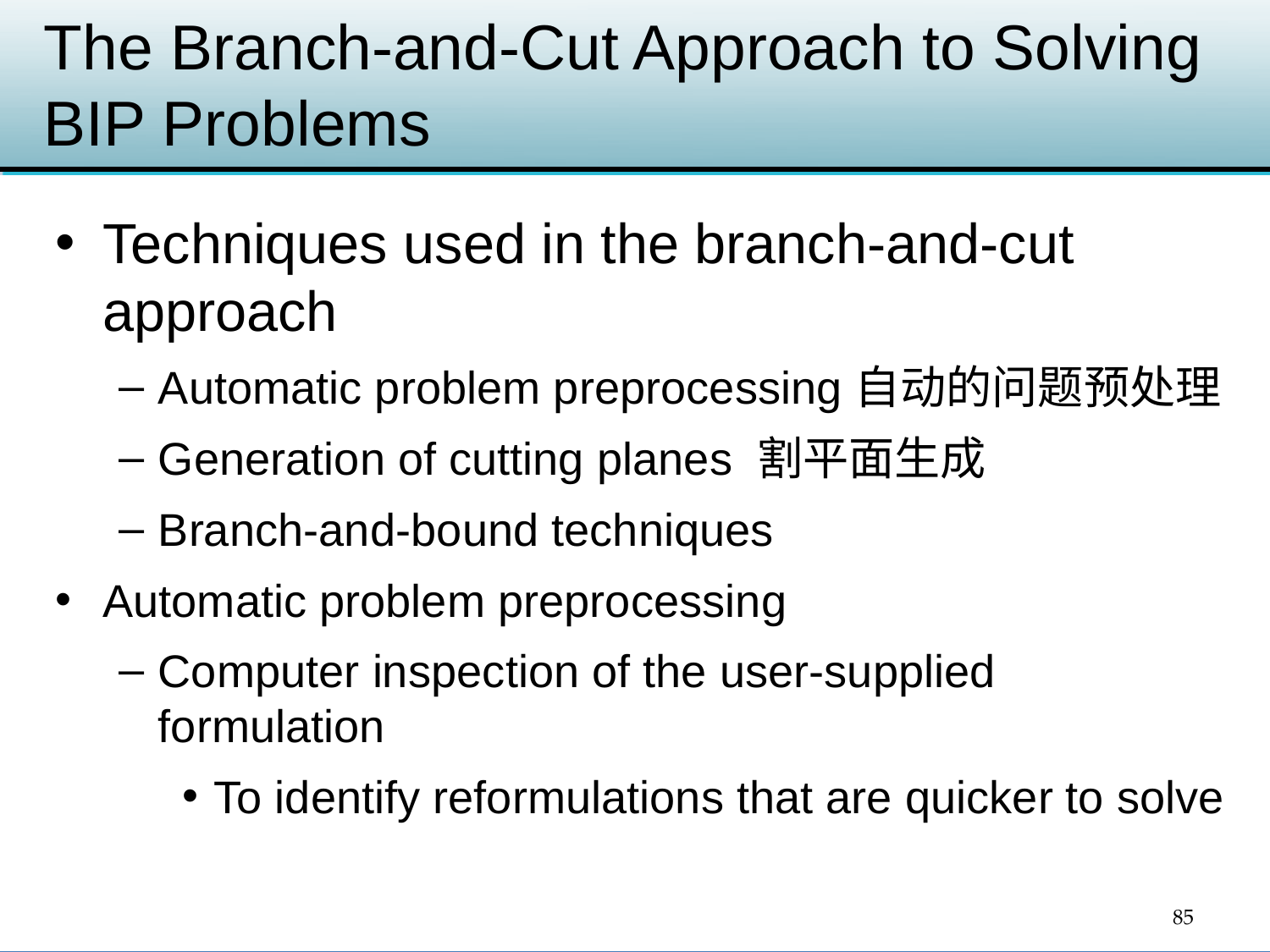

# The Branch-and-Cut Approach to Solving BIP Problems
Techniques used in the branch-and-cut approach
Automatic problem preprocessing自动的问题预处理
Generation of cutting planes 割平面生成
Branch-and-bound techniques
Automatic problem preprocessing
Computer inspection of the user-supplied formulation
To identify reformulations that are quicker to solve
85